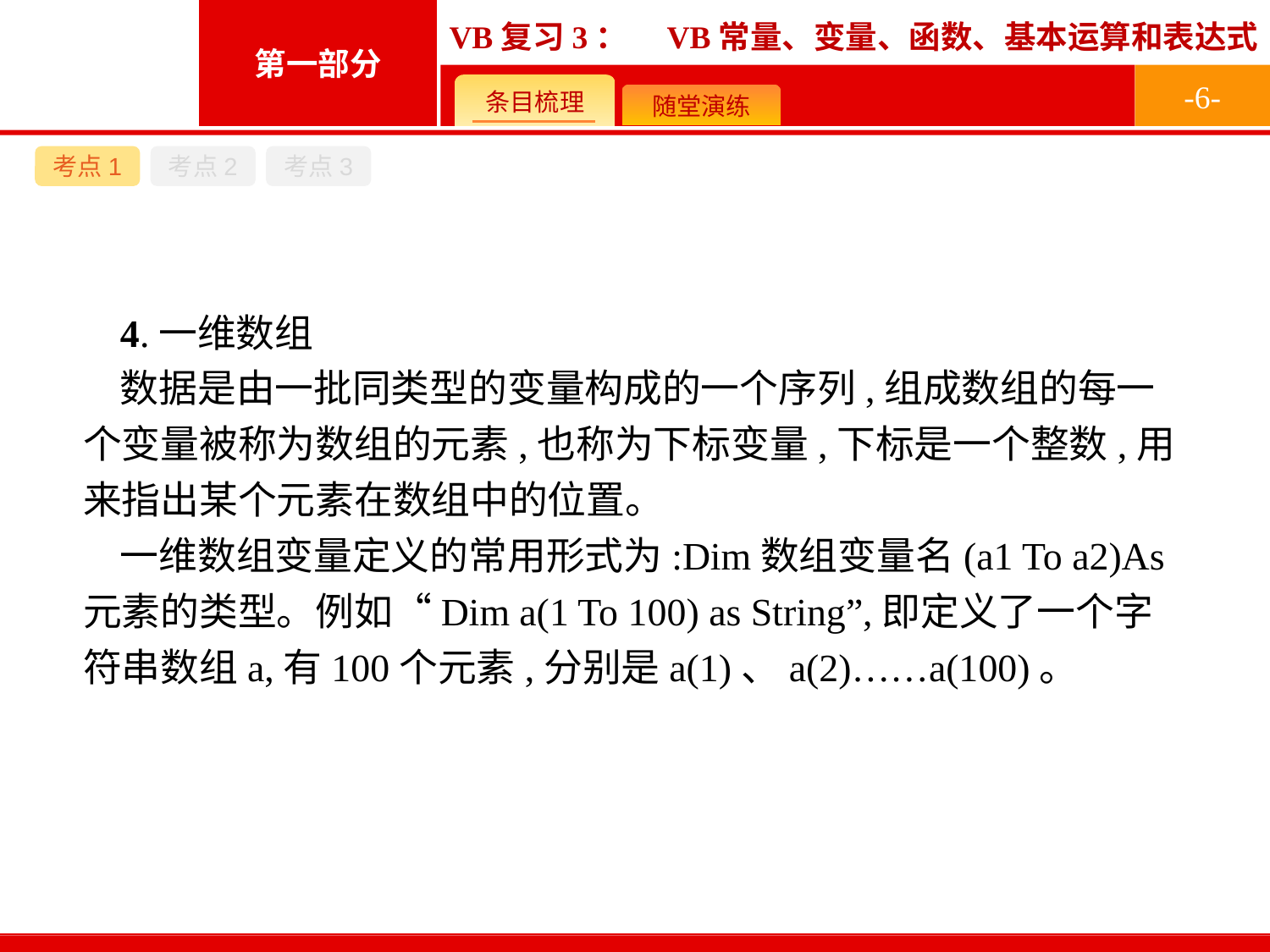

-6-
考点1
考点2
考点3
4.一维数组
数据是由一批同类型的变量构成的一个序列,组成数组的每一个变量被称为数组的元素,也称为下标变量,下标是一个整数,用来指出某个元素在数组中的位置。
一维数组变量定义的常用形式为:Dim数组变量名(a1 To a2)As元素的类型。例如“Dim a(1 To 100) as String”,即定义了一个字符串数组a,有100个元素,分别是a(1)、a(2)……a(100)。